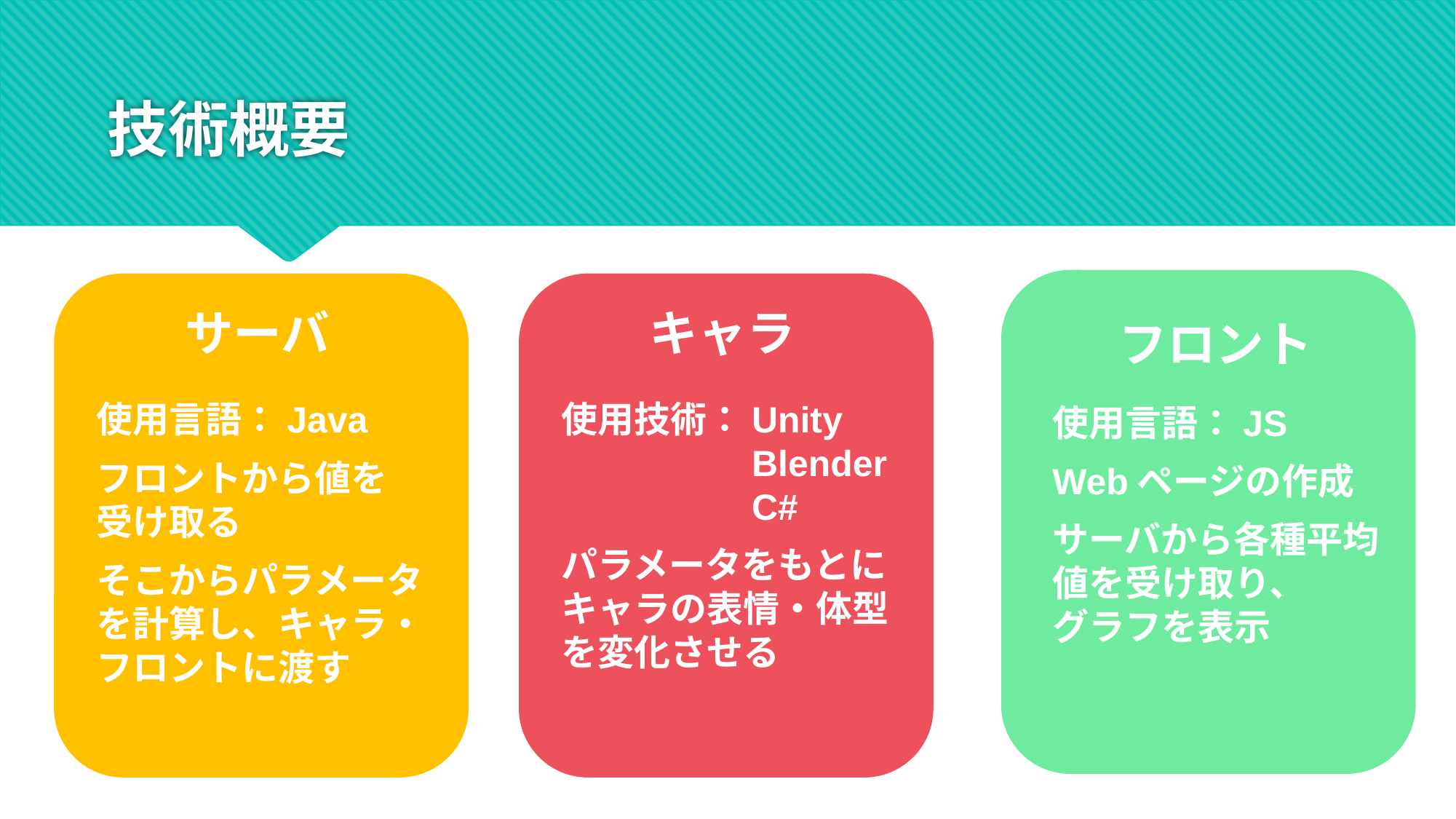

# 技術概要

フロント
使用言語：JS

Webページの作成

サーバから各種平均値を受け取り、
グラフを表示

キャラ
使用技術：Unity
　　　　　Blender
　　　　　C#

パラメータをもとに
キャラの表情・体型を変化させる

サーバ
使用言語：Java

フロントから値を
受け取る

そこからパラメータを計算し、キャラ・フロントに渡す